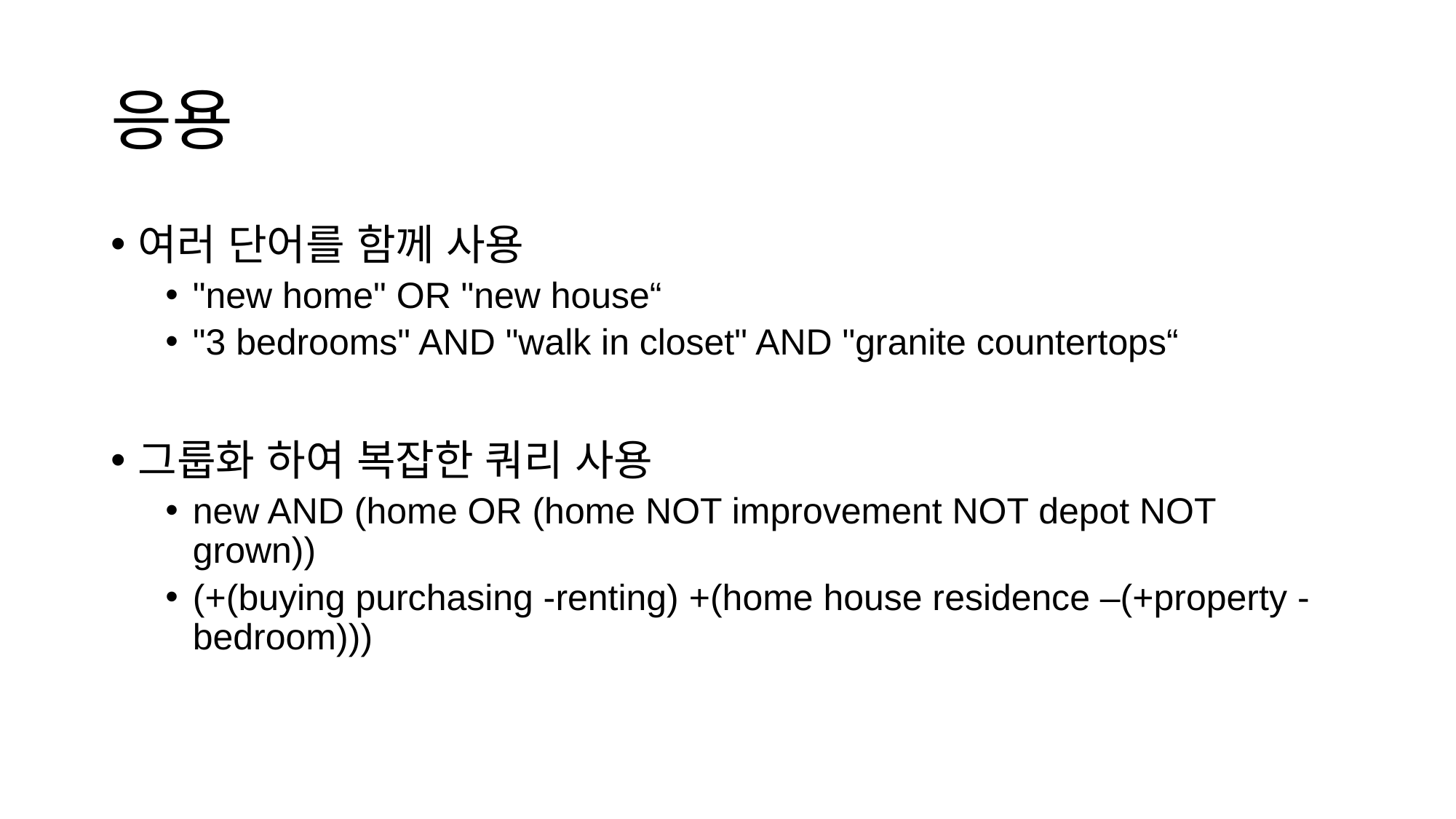

# 응용
여러 단어를 함께 사용
"new home" OR "new house“
"3 bedrooms" AND "walk in closet" AND "granite countertops“

그룹화 하여 복잡한 쿼리 사용
new AND (home OR (home NOT improvement NOT depot NOT grown))
(+(buying purchasing -renting) +(home house residence –(+property -bedroom)))